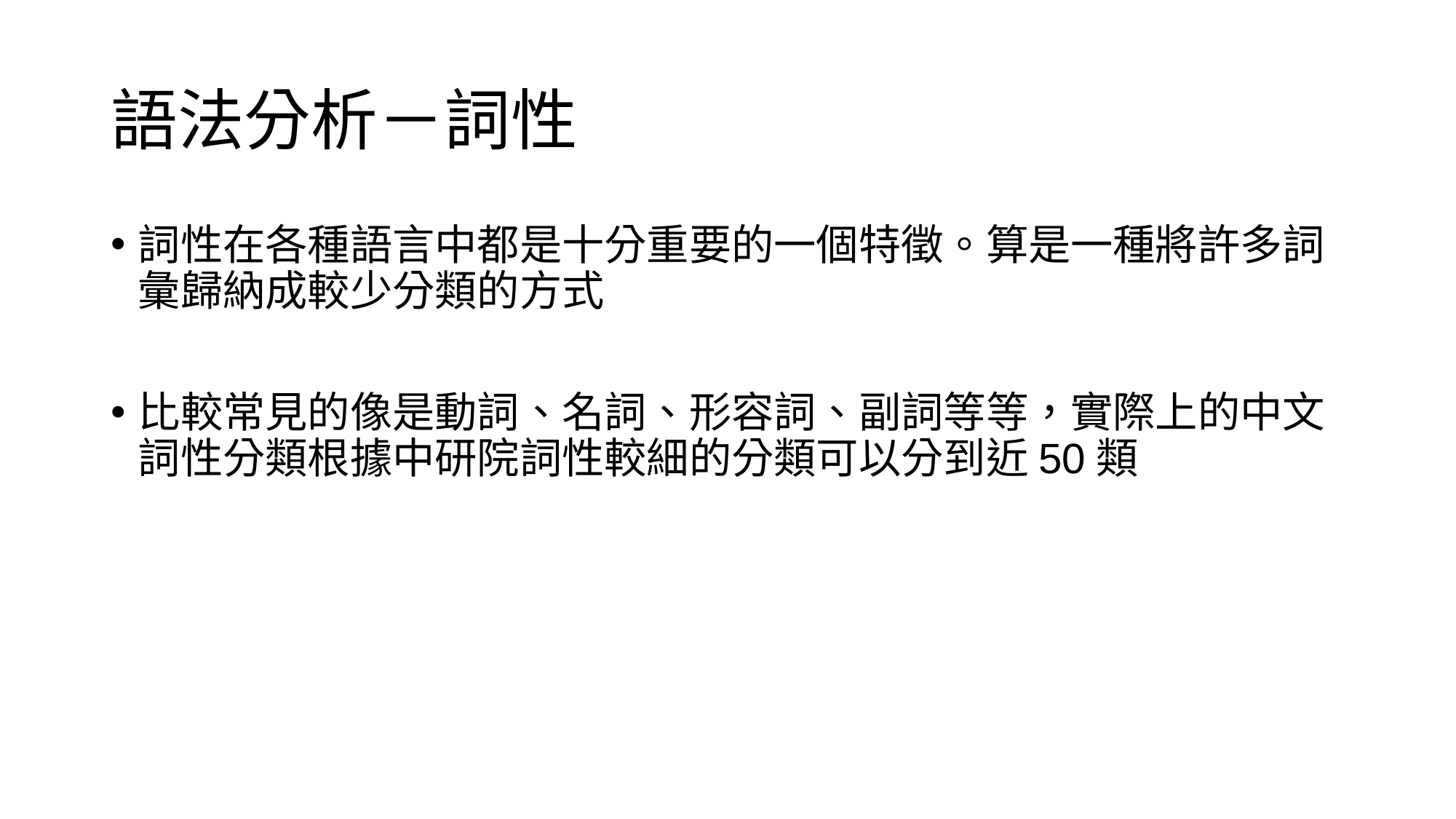

# 語法分析－詞性
詞性在各種語言中都是十分重要的一個特徵。算是一種將許多詞彙歸納成較少分類的方式

比較常見的像是動詞、名詞、形容詞、副詞等等，實際上的中文詞性分類根據中研院詞性較細的分類可以分到近50類